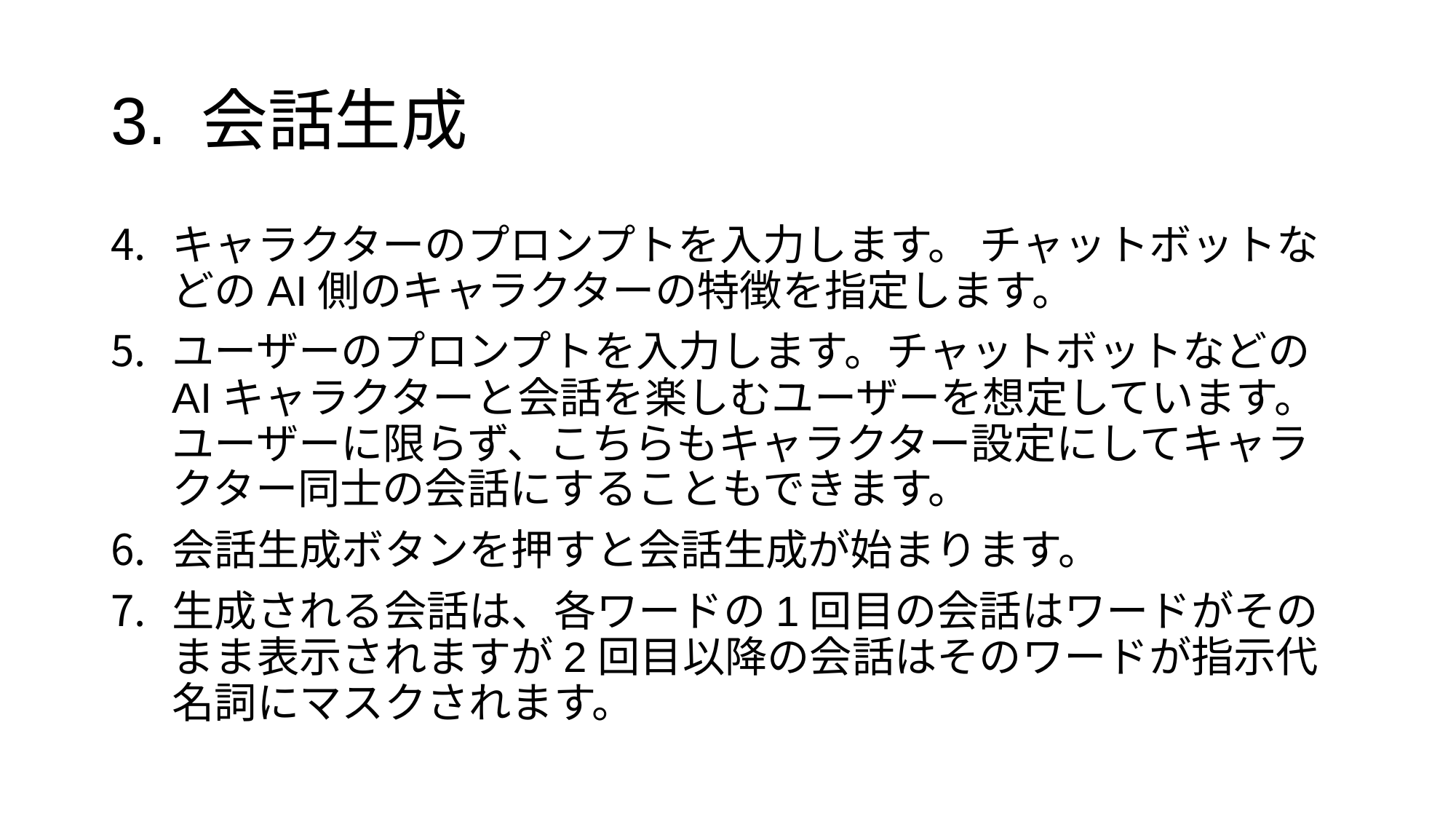

# 3. 会話生成
キャラクターのプロンプトを入力します。 チャットボットなどのAI側のキャラクターの特徴を指定します。
ユーザーのプロンプトを入力します。チャットボットなどのAIキャラクターと会話を楽しむユーザーを想定しています。ユーザーに限らず、こちらもキャラクター設定にしてキャラクター同士の会話にすることもできます。
会話生成ボタンを押すと会話生成が始まります。
生成される会話は、各ワードの1回目の会話はワードがそのまま表示されますが2回目以降の会話はそのワードが指示代名詞にマスクされます。